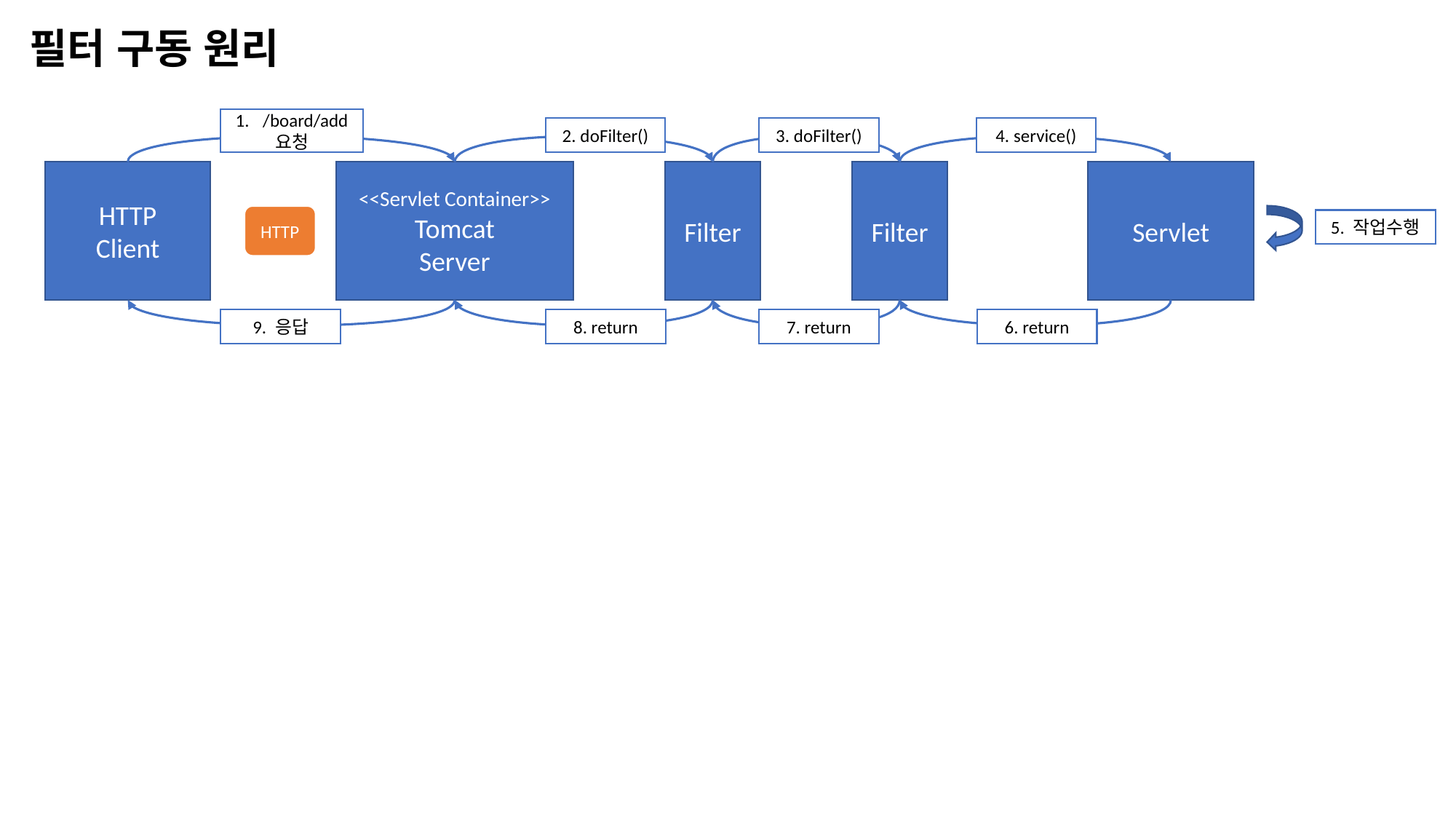

# 필터 구동 원리
/board/add
요청
3. doFilter()
4. service()
2. doFilter()
HTTP
Client
<<Servlet Container>>
Tomcat
Server
Filter
Filter
Servlet
HTTP

5. 작업수행
8. return
7. return
9. 응답
6. return